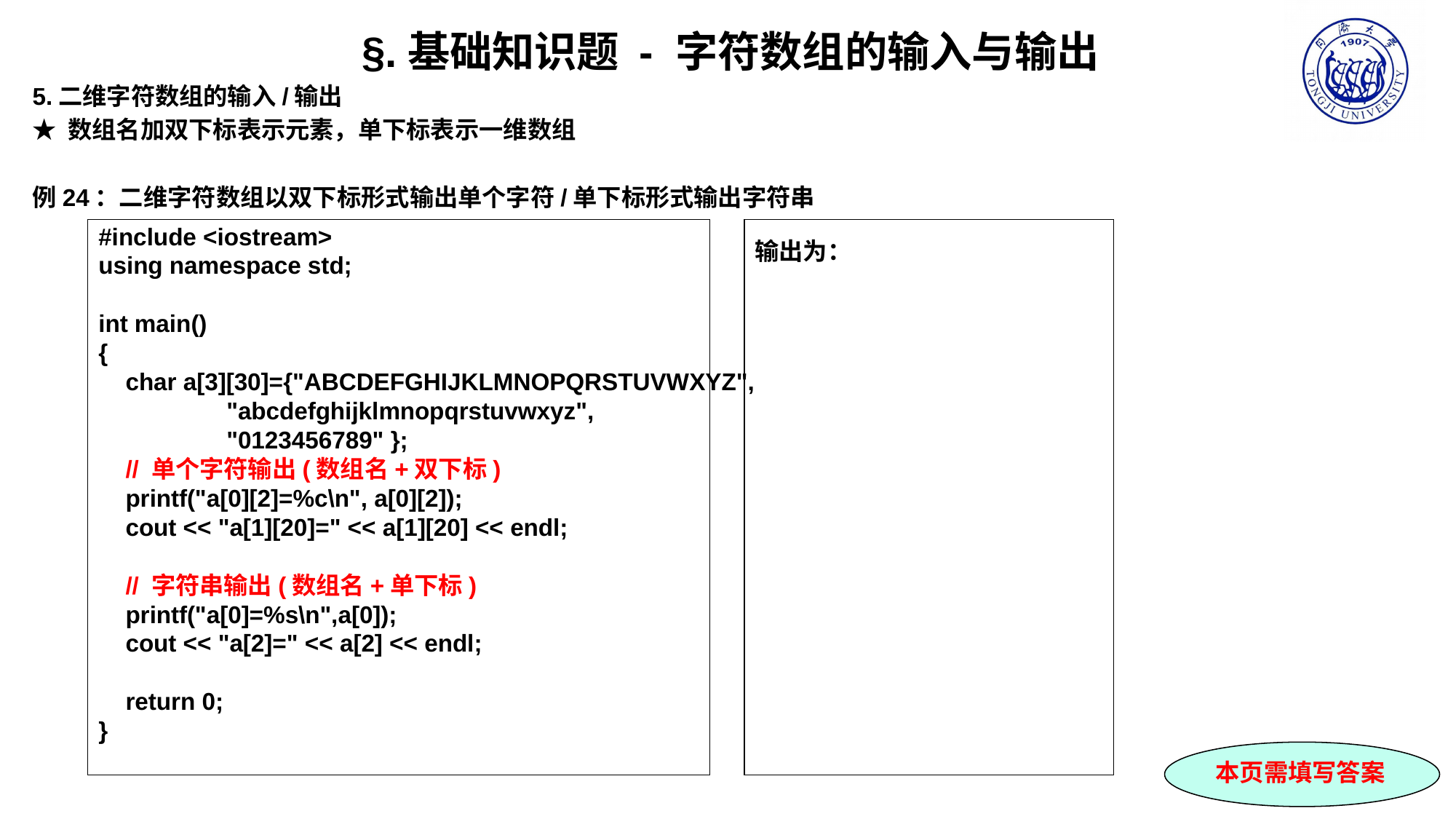

§.基础知识题 - 字符数组的输入与输出
5.二维字符数组的输入/输出
★ 数组名加双下标表示元素，单下标表示一维数组

例24：二维字符数组以双下标形式输出单个字符/单下标形式输出字符串
#include <iostream>
using namespace std;

int main()
{
    char a[3][30]={"ABCDEFGHIJKLMNOPQRSTUVWXYZ",
                   "abcdefghijklmnopqrstuvwxyz",
                   "0123456789" };
    // 单个字符输出(数组名+双下标)
    printf("a[0][2]=%c\n", a[0][2]);
    cout << "a[1][20]=" << a[1][20] << endl;

    // 字符串输出(数组名+单下标)
    printf("a[0]=%s\n",a[0]);
    cout << "a[2]=" << a[2] << endl;

    return 0;
}

输出为：

本页需填写答案